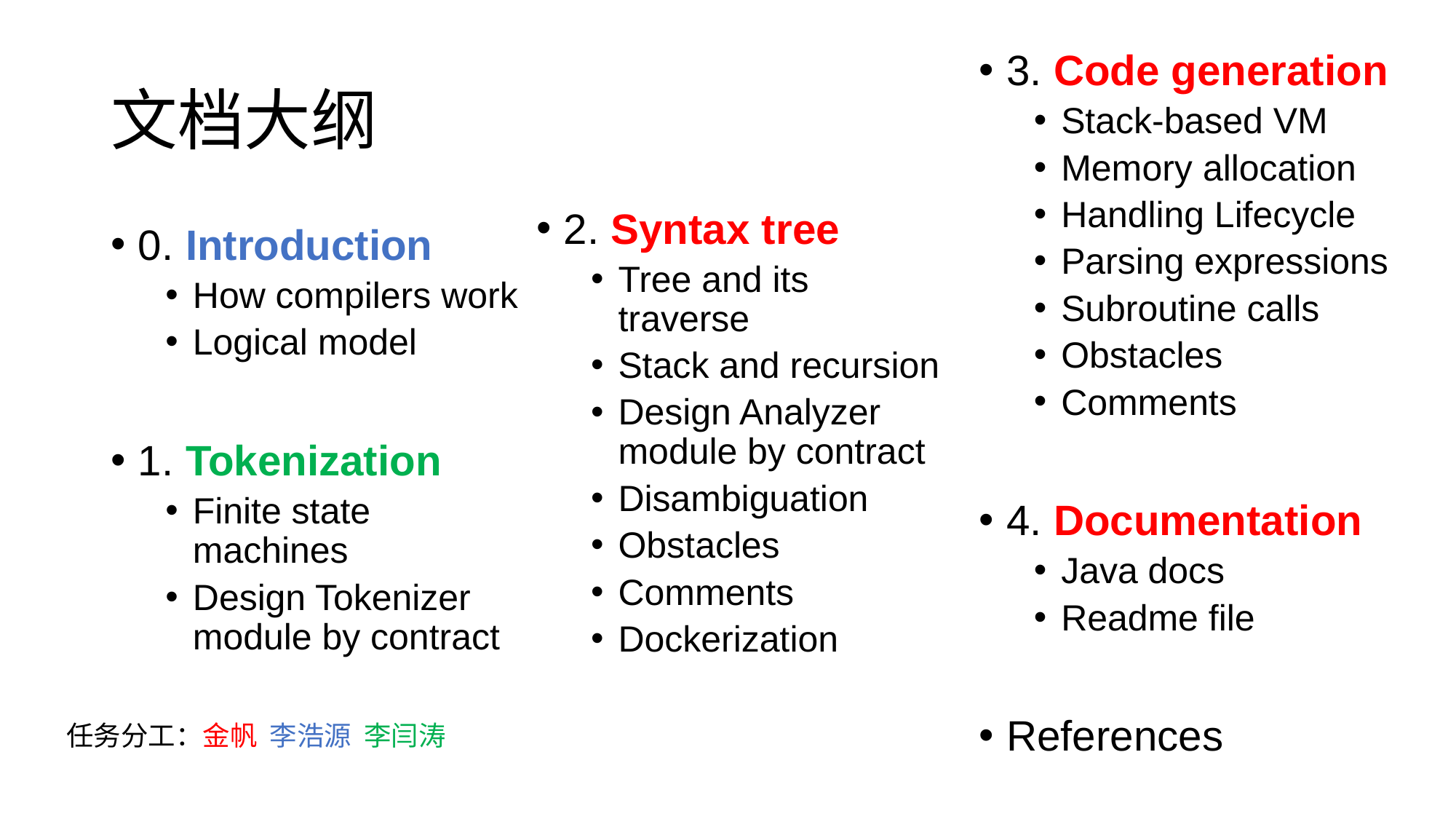

3. Code generation
Stack-based VM
Memory allocation
Handling Lifecycle
Parsing expressions
Subroutine calls
Obstacles
Comments

4. Documentation
Java docs
Readme file

References
# 文档大纲
2. Syntax tree
Tree and its traverse
Stack and recursion
Design Analyzer module by contract
Disambiguation
Obstacles
Comments
Dockerization

0. Introduction
How compilers work
Logical model

1. Tokenization
Finite state machines
Design Tokenizer module by contract
任务分工：金帆  李浩源  李闫涛